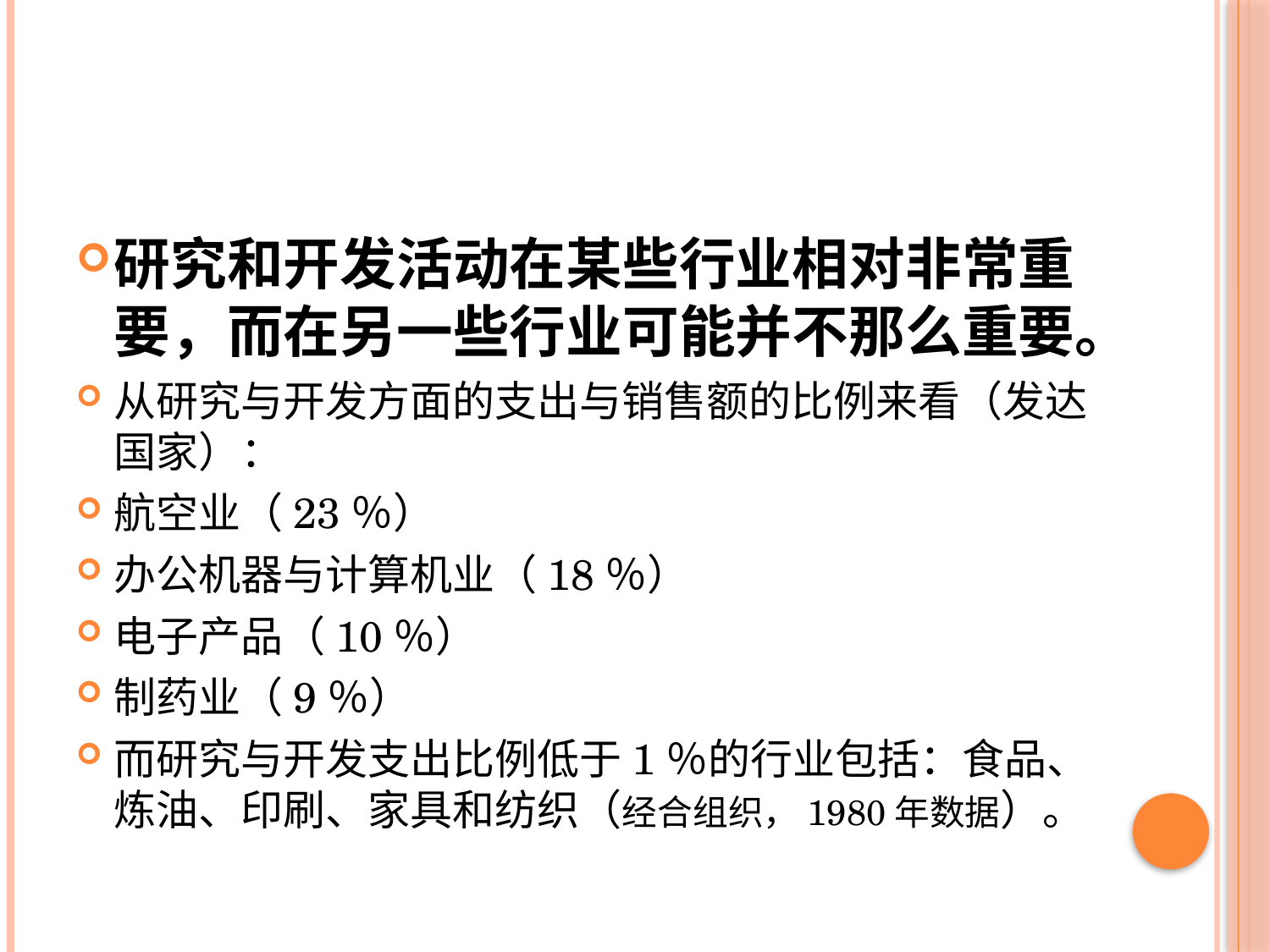

#
研究和开发活动在某些行业相对非常重要，而在另一些行业可能并不那么重要。
从研究与开发方面的支出与销售额的比例来看（发达国家）：
航空业（23％）
办公机器与计算机业（18％）
电子产品（10％）
制药业（9％）
而研究与开发支出比例低于1％的行业包括：食品、炼油、印刷、家具和纺织（经合组织，1980年数据）。